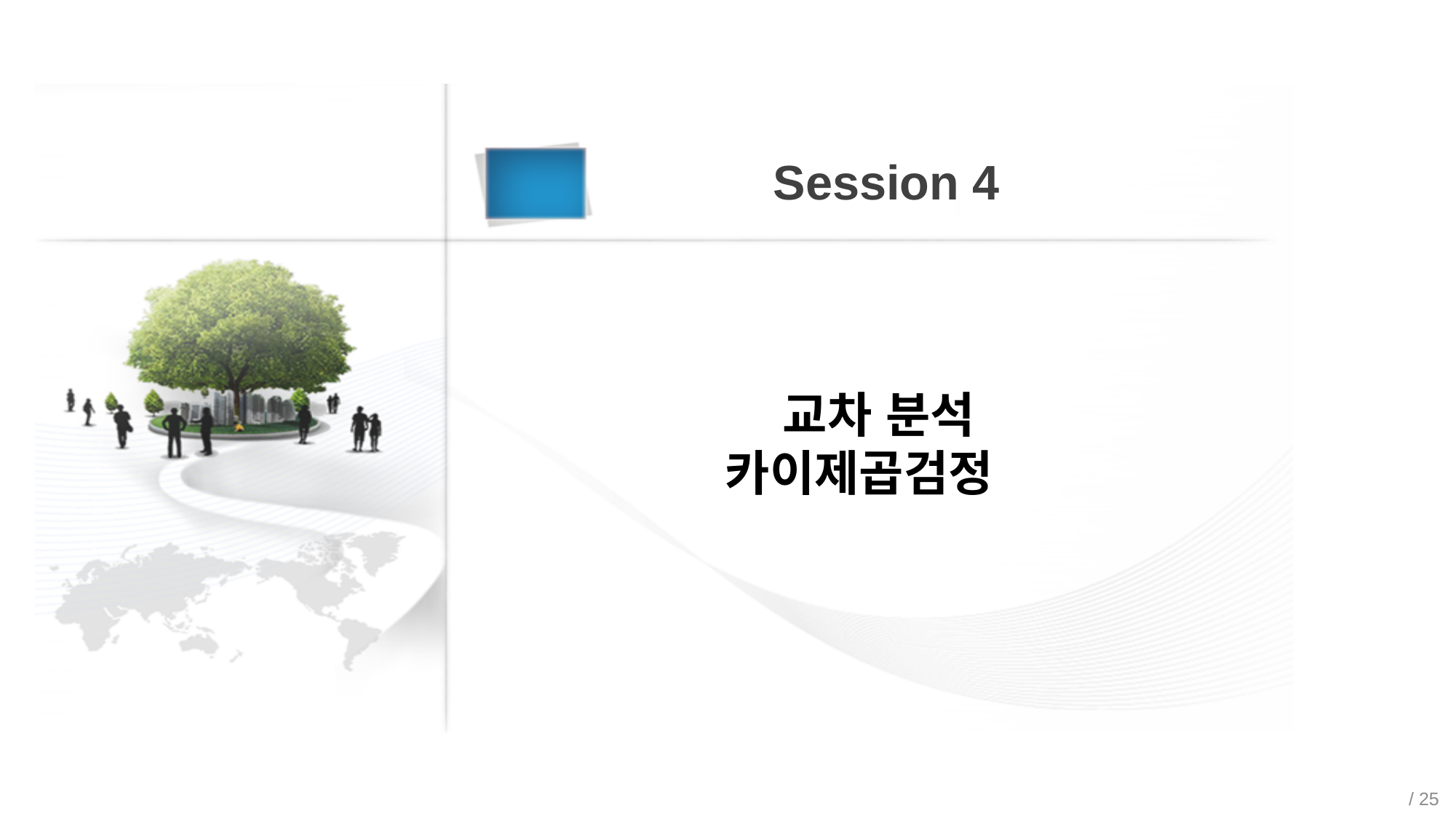

Session 4
 교차 분석
카이제곱검정

/ 25